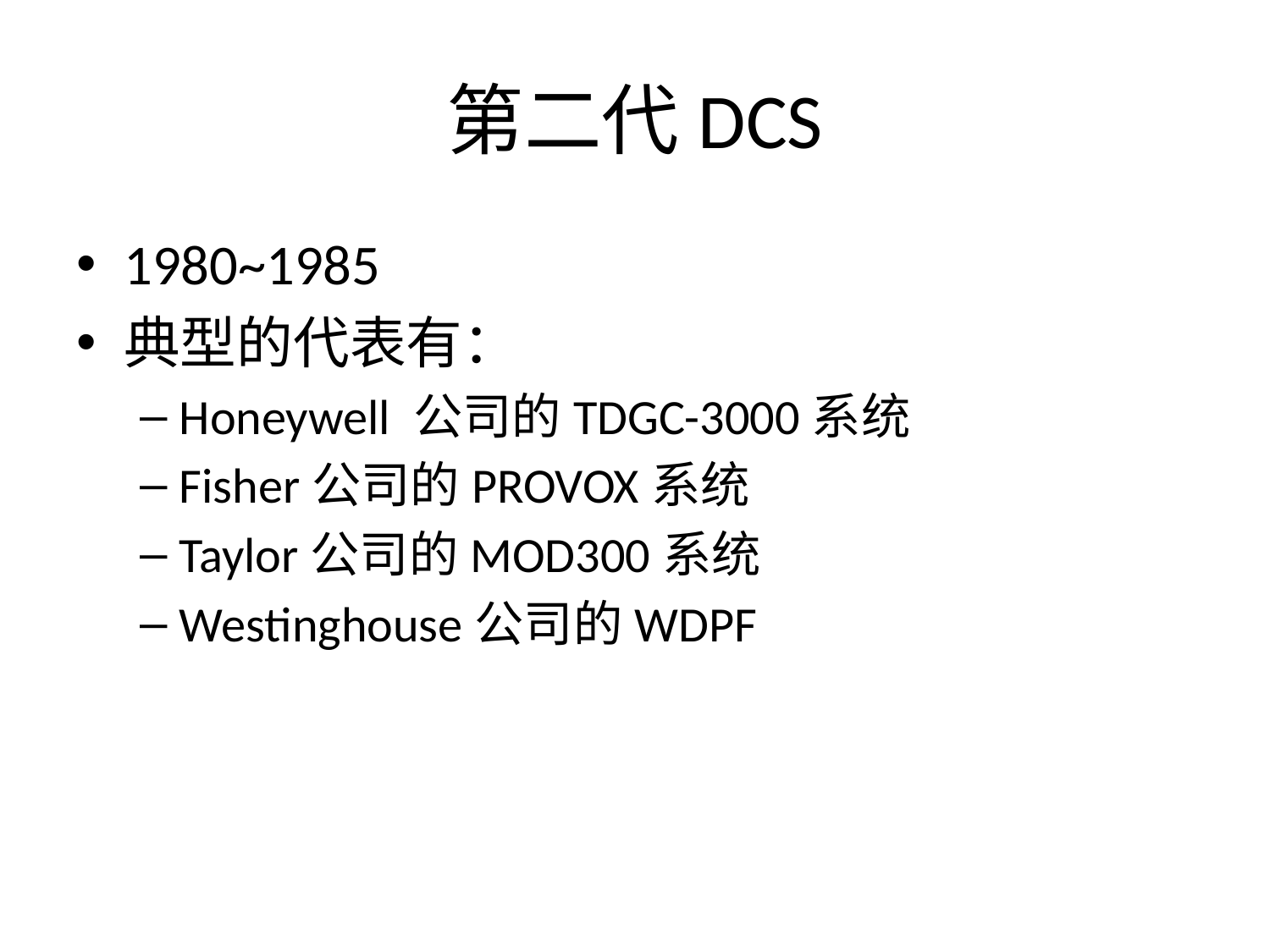

# 第二代DCS
1980~1985
典型的代表有：
Honeywell 公司的TDGC-3000系统
Fisher公司的PROVOX系统
Taylor公司的MOD300系统
Westinghouse公司的WDPF